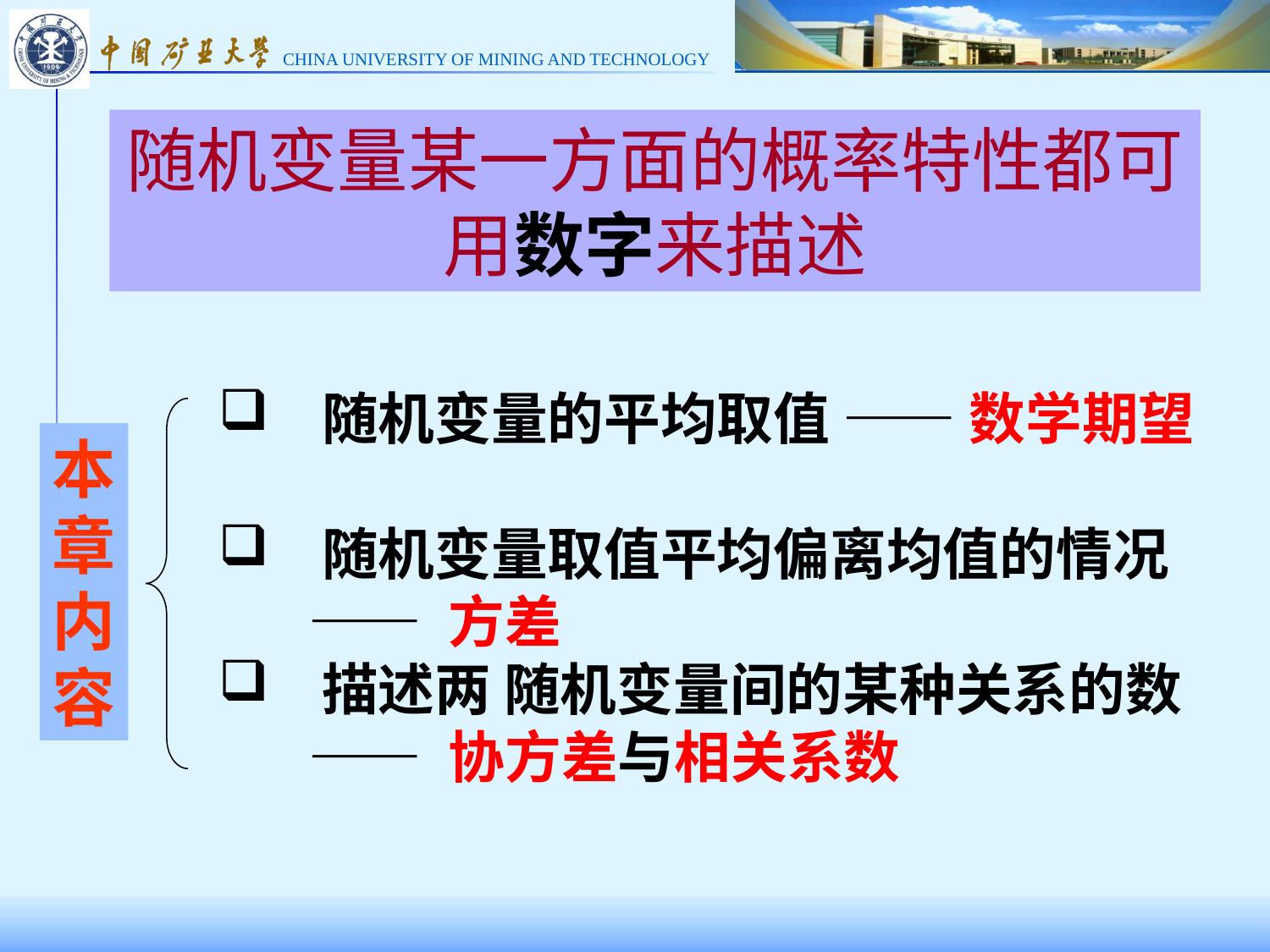

随机变量某一方面的概率特性都可用数字来描述
   随机变量的平均取值 —— 数学期望

   随机变量取值平均偏离均值的情况
       —— 方差
   描述两 随机变量间的某种关系的数
       —— 协方差与相关系数

本
章
内
容